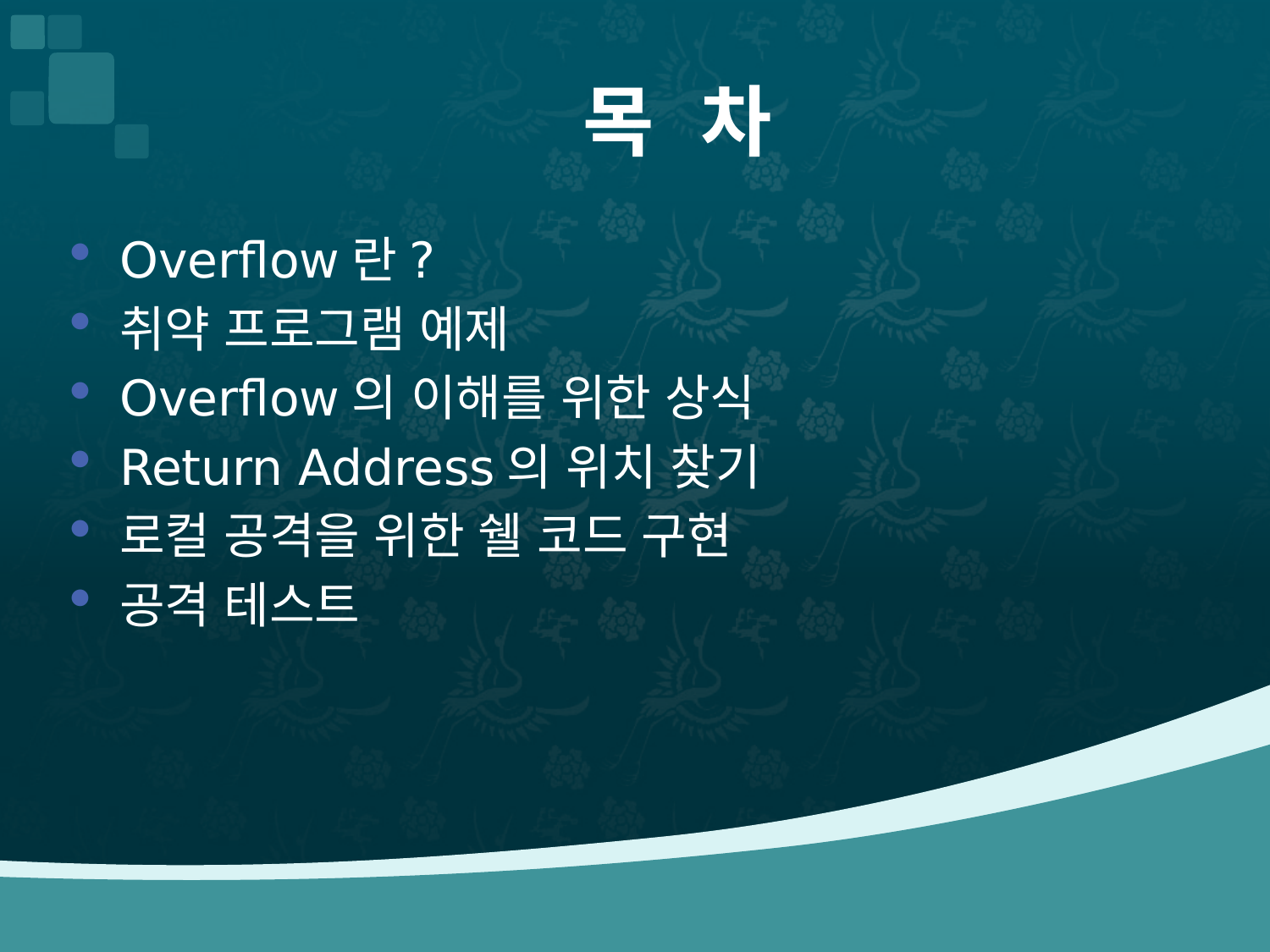

# 목  차
Overflow란?
취약 프로그램 예제
Overflow의 이해를 위한 상식
Return Address의 위치 찾기
로컬 공격을 위한 쉘 코드 구현
공격 테스트